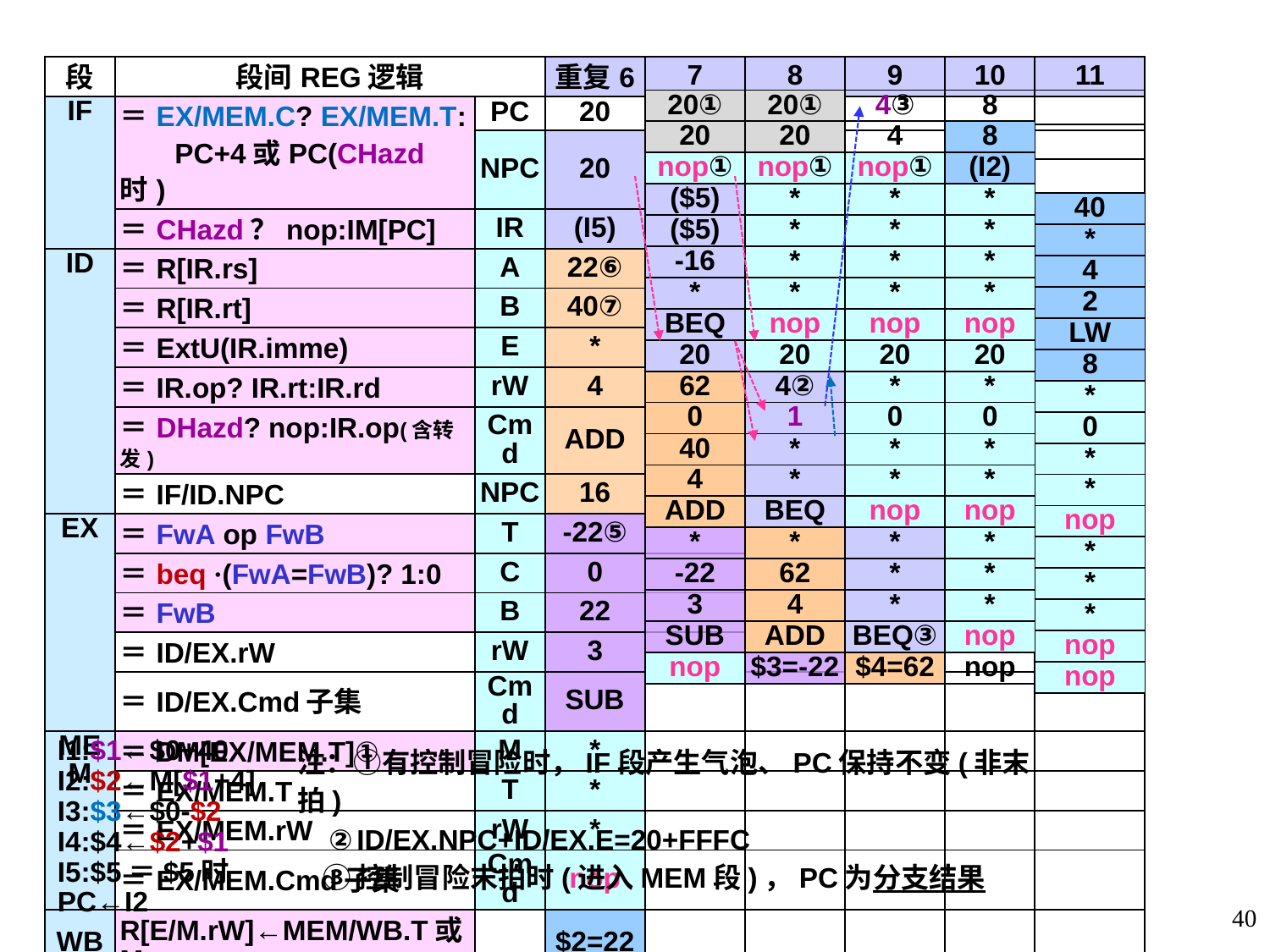

| 段 | 段间REG逻辑 |  | 重复6 | 7 | 8 | 9 | 10 | 11 |
| --- | --- | --- | --- | --- | --- | --- | --- | --- |
| IF | ＝EX/MEM.C? EX/MEM.T: PC+4或PC(CHazd时) | PC | 20 |  |  |  |  |  |
|  |  | NPC | 20 |  |  |  |  |  |
|  | ＝CHazd？nop:IM[PC] | IR | (I5) |  |  |  |  |  |
| ID | ＝R[IR.rs] | A | 22⑥ |  |  |  |  |  |
|  | ＝R[IR.rt] | B | 40⑦ |  |  |  |  |  |
|  | ＝ExtU(IR.imme) | E | \* |  |  |  |  |  |
|  | ＝IR.op? IR.rt:IR.rd | rW | 4 |  |  |  |  |  |
|  | ＝DHazd? nop:IR.op(含转发) | Cmd | ADD |  |  |  |  |  |
|  | ＝IF/ID.NPC | NPC | 16 |  |  |  |  |  |
| EX | ＝FwA op FwB | T | -22⑤ |  |  |  |  |  |
|  | ＝beq ·(FwA=FwB)? 1:0 | C | 0 |  |  |  |  |  |
|  | ＝FwB | B | 22 |  |  |  |  |  |
|  | ＝ID/EX.rW | rW | 3 |  |  |  |  |  |
|  | ＝ID/EX.Cmd子集 | Cmd | SUB |  |  |  |  |  |
| MEM | ＝DM[EX/MEM.T]① | M | \* |  |  |  |  |  |
|  | ＝EX/MEM.T | T | \* |  |  |  |  |  |
|  | ＝EX/MEM.rW | rW | \* |  |  |  |  |  |
|  | ＝EX/MEM.Cmd子集 | Cmd | nop |  |  |  |  |  |
| WB | R[E/M.rW]←MEM/WB.T或M |  | $2=22 |  |  |  |  |  |
| 20① |
| --- |
| 20 |
| nop① |
| ($5) |
| ($5) |
| -16 |
| \* |
| BEQ |
| 20 |
| 62 |
| 0 |
| 40 |
| 4 |
| ADD |
| \* |
| -22 |
| 3 |
| SUB |
| nop |
| 20① | 4③ | 8 |
| --- | --- | --- |
| 20 | 4 | 8 |
| nop① | nop① | (I2) |
| \* | \* | \* |
| \* | \* | \* |
| \* | \* | \* |
| \* | \* | \* |
| nop | nop | nop |
| 20 | 20 | 20 |
| 4② | \* | \* |
| 1 | 0 | 0 |
| \* | \* | \* |
| \* | \* | \* |
| BEQ | nop | nop |
| \* | \* | \* |
| 62 | \* | \* |
| 4 | \* | \* |
| ADD | BEQ③ | nop |
| $3=-22 | $4=62 | nop |
|  |
| --- |
|  |
|  |
| 40 |
| \* |
| 4 |
| 2 |
| LW |
| 8 |
| \* |
| 0 |
| \* |
| \* |
| nop |
| \* |
| \* |
| \* |
| nop |
| nop |
I1:$1←$0+40
I2:$2←M[$1+4] I3:$3←$0-$2
I4:$4←$2+$1
I5:$5＝$5时PC←I2
注：①有控制冒险时，IF段产生气泡、PC保持不变(非末拍)
    ②ID/EX.NPC+ID/EX.E=20+FFFC
    ③控制冒险末拍时(进入MEM段)，PC为分支结果
·
40